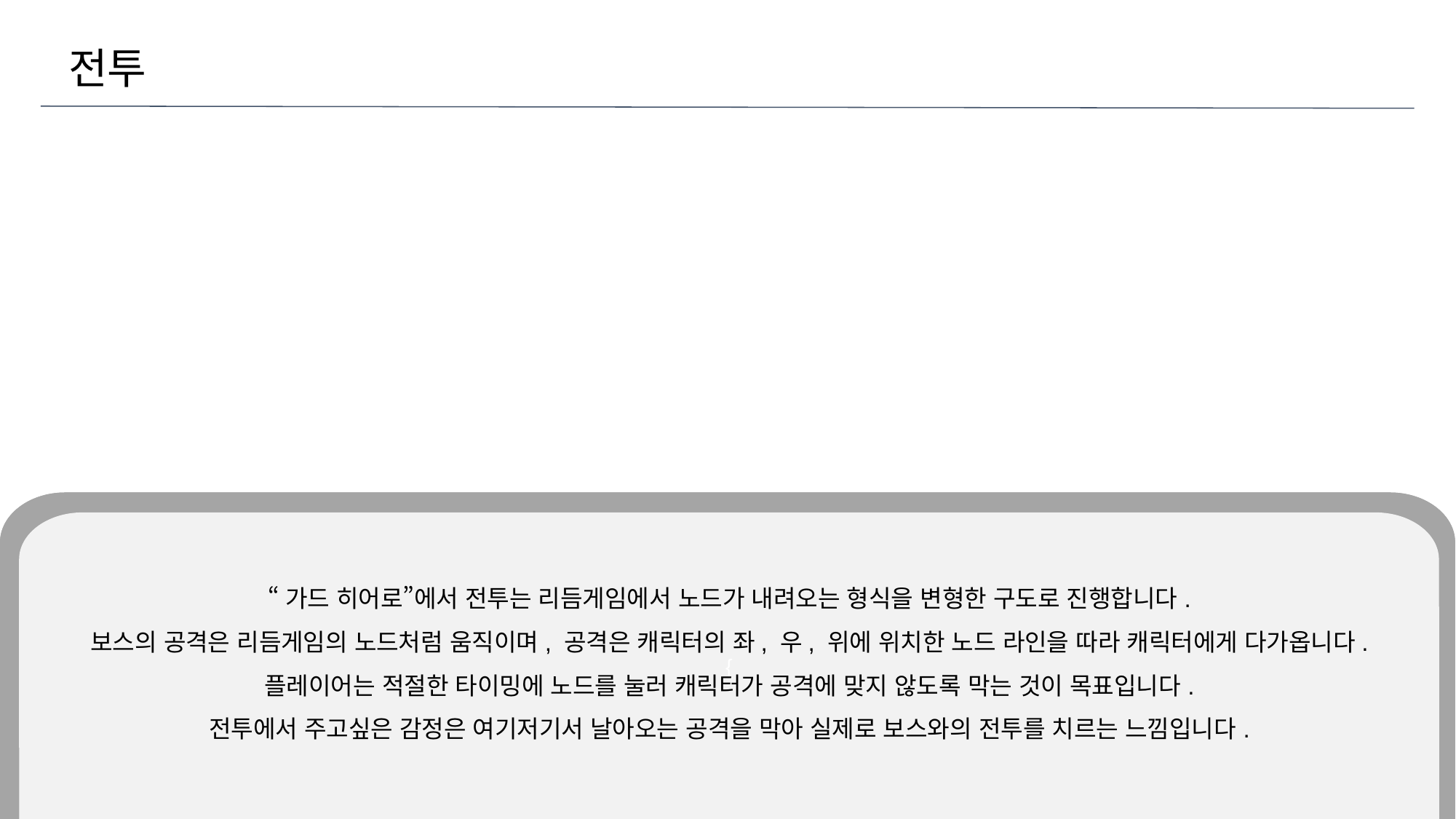

전투

{
“가드 히어로”에서 전투는 리듬게임에서 노드가 내려오는 형식을 변형한 구도로 진행합니다.
보스의 공격은 리듬게임의 노드처럼 움직이며, 공격은 캐릭터의 좌, 우, 위에 위치한 노드 라인을 따라 캐릭터에게 다가옵니다.
플레이어는 적절한 타이밍에 노드를 눌러 캐릭터가 공격에 맞지 않도록 막는 것이 목표입니다.
전투에서 주고싶은 감정은 여기저기서 날아오는 공격을 막아 실제로 보스와의 전투를 치르는 느낌입니다.